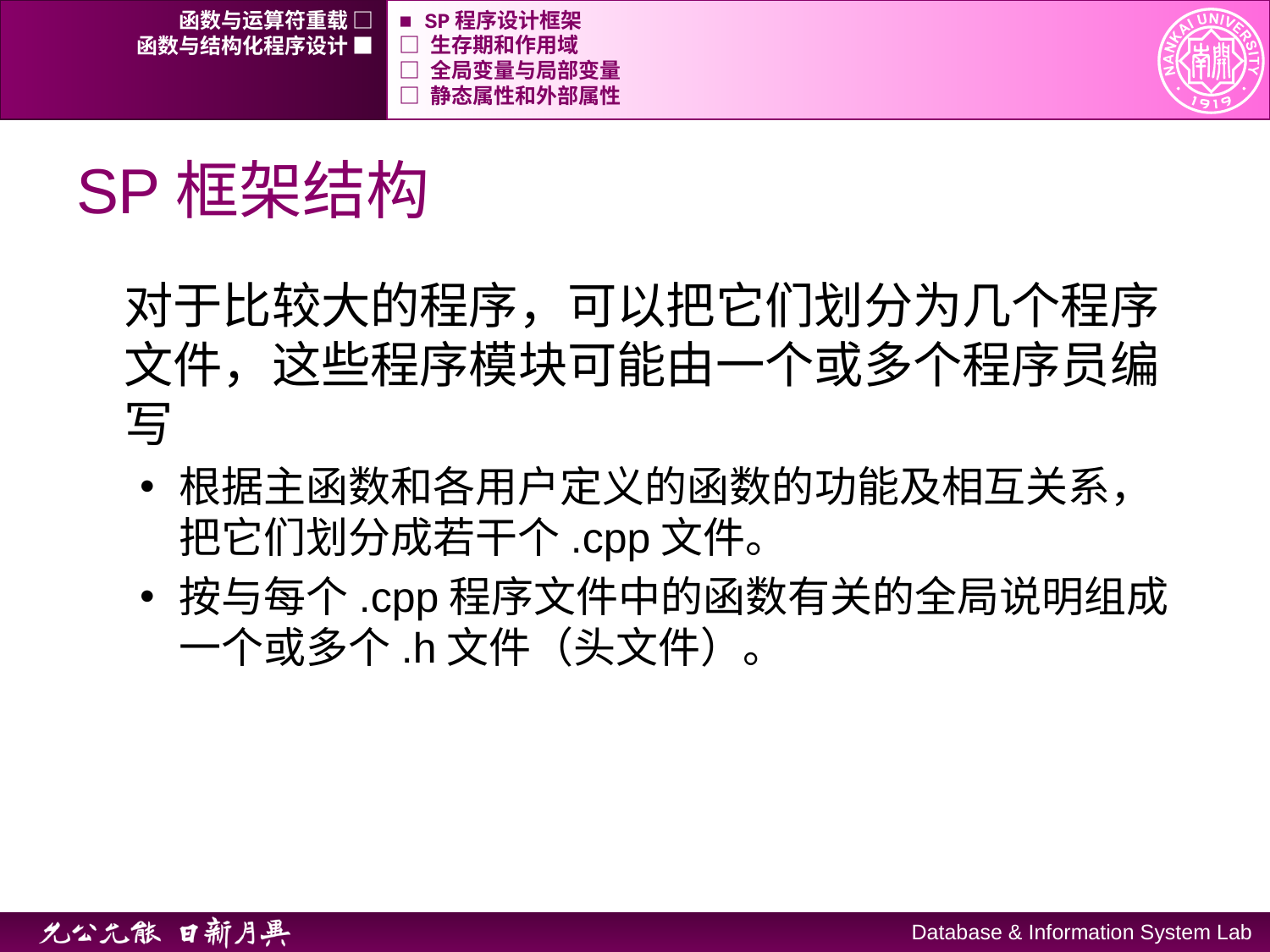

函数与运算符重载 □
■ SP程序设计框架
函数与结构化程序设计 ■
□ 生存期和作用域

□ 全局变量与局部变量

□ 静态属性和外部属性
# SP框架结构
对于比较大的程序，可以把它们划分为几个程序文件，这些程序模块可能由一个或多个程序员编写
根据主函数和各用户定义的函数的功能及相互关系，把它们划分成若干个.cpp文件。
按与每个.cpp程序文件中的函数有关的全局说明组成一个或多个.h文件（头文件）。